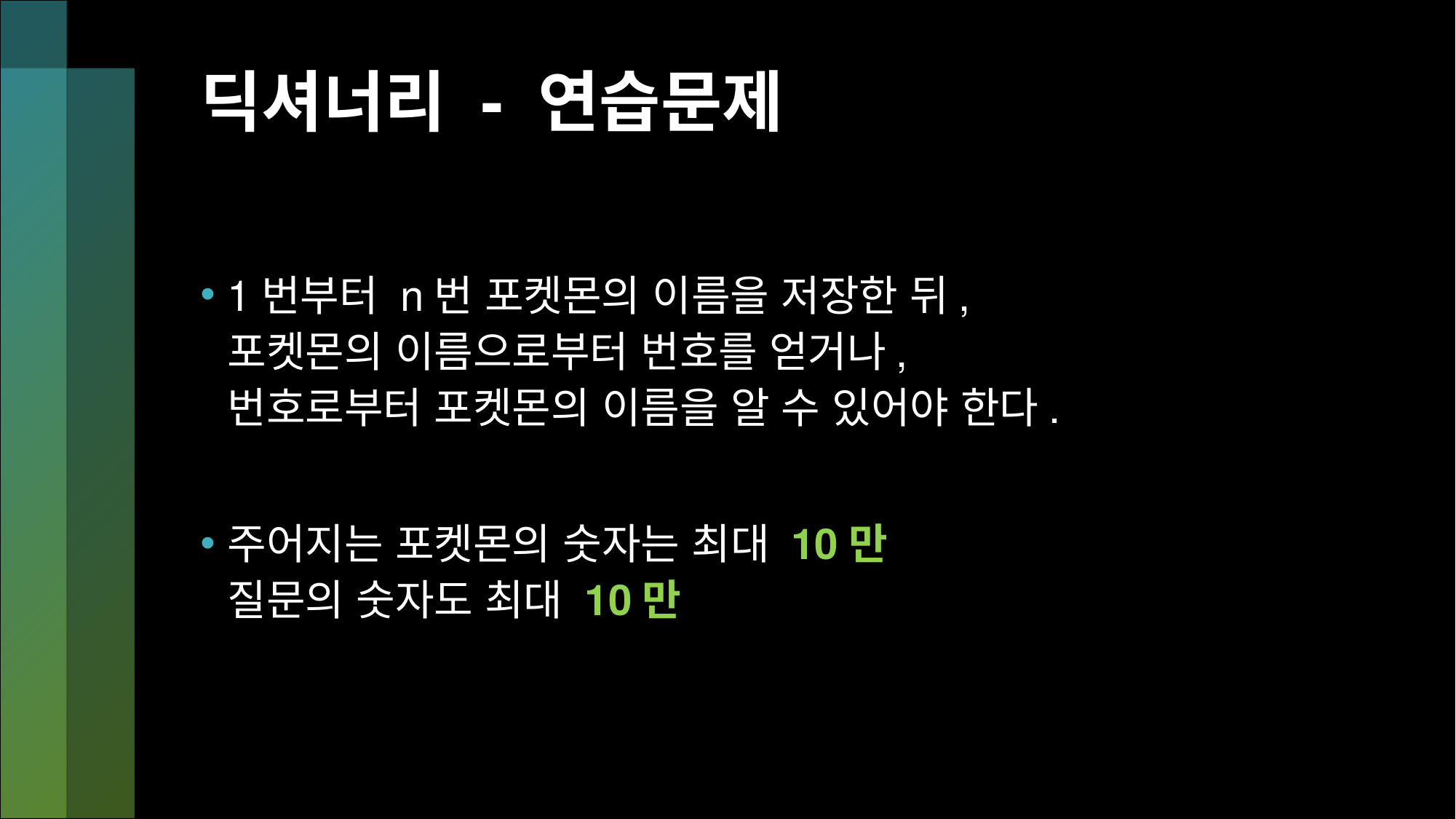

# 딕셔너리 - 연습문제
1번부터 n번 포켓몬의 이름을 저장한 뒤,
포켓몬의 이름으로부터 번호를 얻거나,
번호로부터 포켓몬의 이름을 알 수 있어야 한다.

주어지는 포켓몬의 숫자는 최대 10만
질문의 숫자도 최대 10만